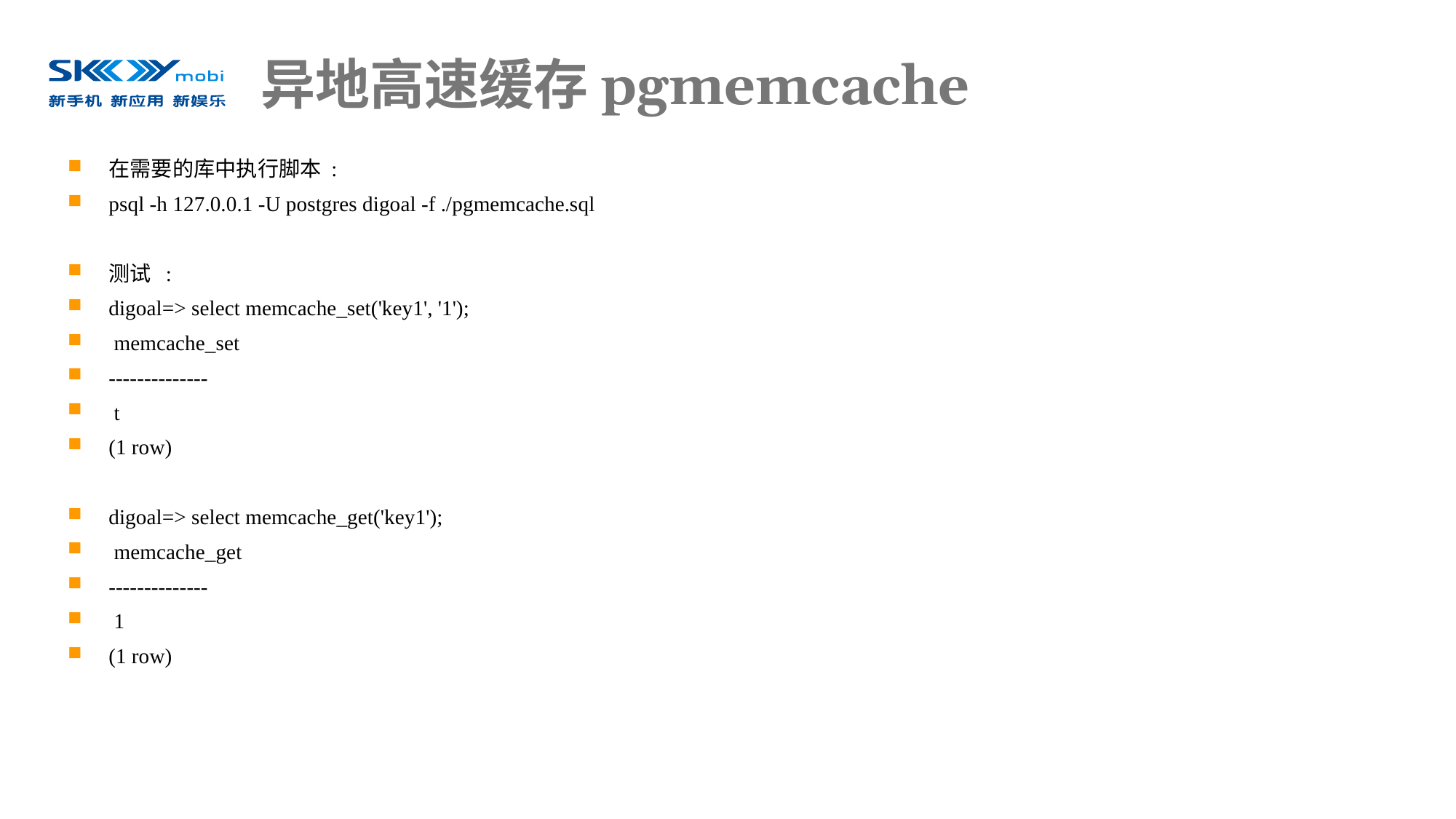

# 异地高速缓存pgmemcache
在需要的库中执行脚本 :
psql -h 127.0.0.1 -U postgres digoal -f ./pgmemcache.sql

测试  :
digoal=> select memcache_set('key1', '1');
 memcache_set
--------------
 t
(1 row)

digoal=> select memcache_get('key1');
 memcache_get
--------------
 1
(1 row)